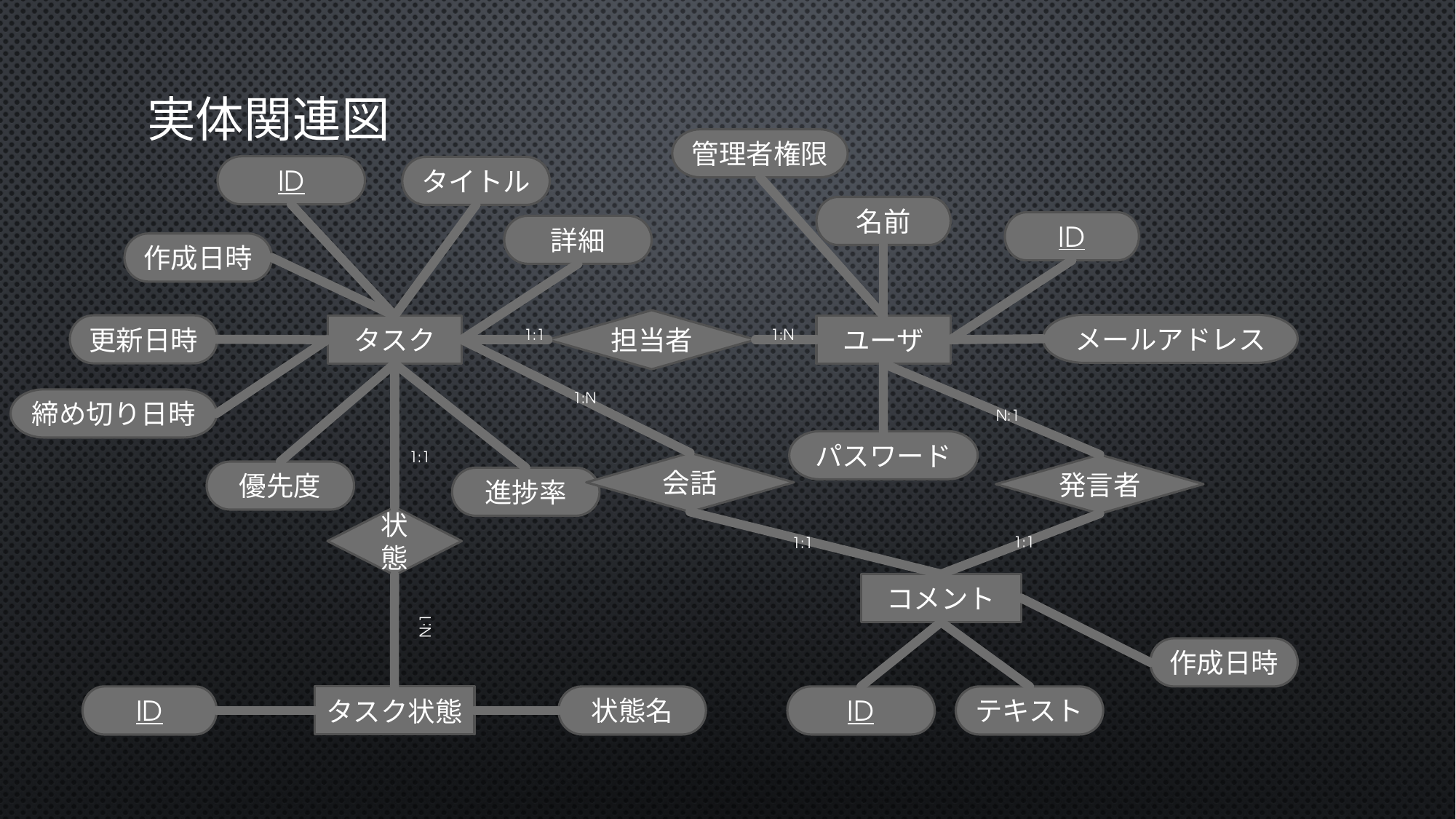

# 実体関連図
管理者権限
ID
タイトル
名前
ID
詳細
作成日時
担当者
メールアドレス
更新日時
タスク
ユーザ
1:N
1:1
1:N
締め切り日時
N:1
パスワード
1:1
会話
発言者
優先度
進捗率
状態
1:1
1:1
コメント
N:1
作成日時
ID
テキスト
ID
状態名
タスク状態